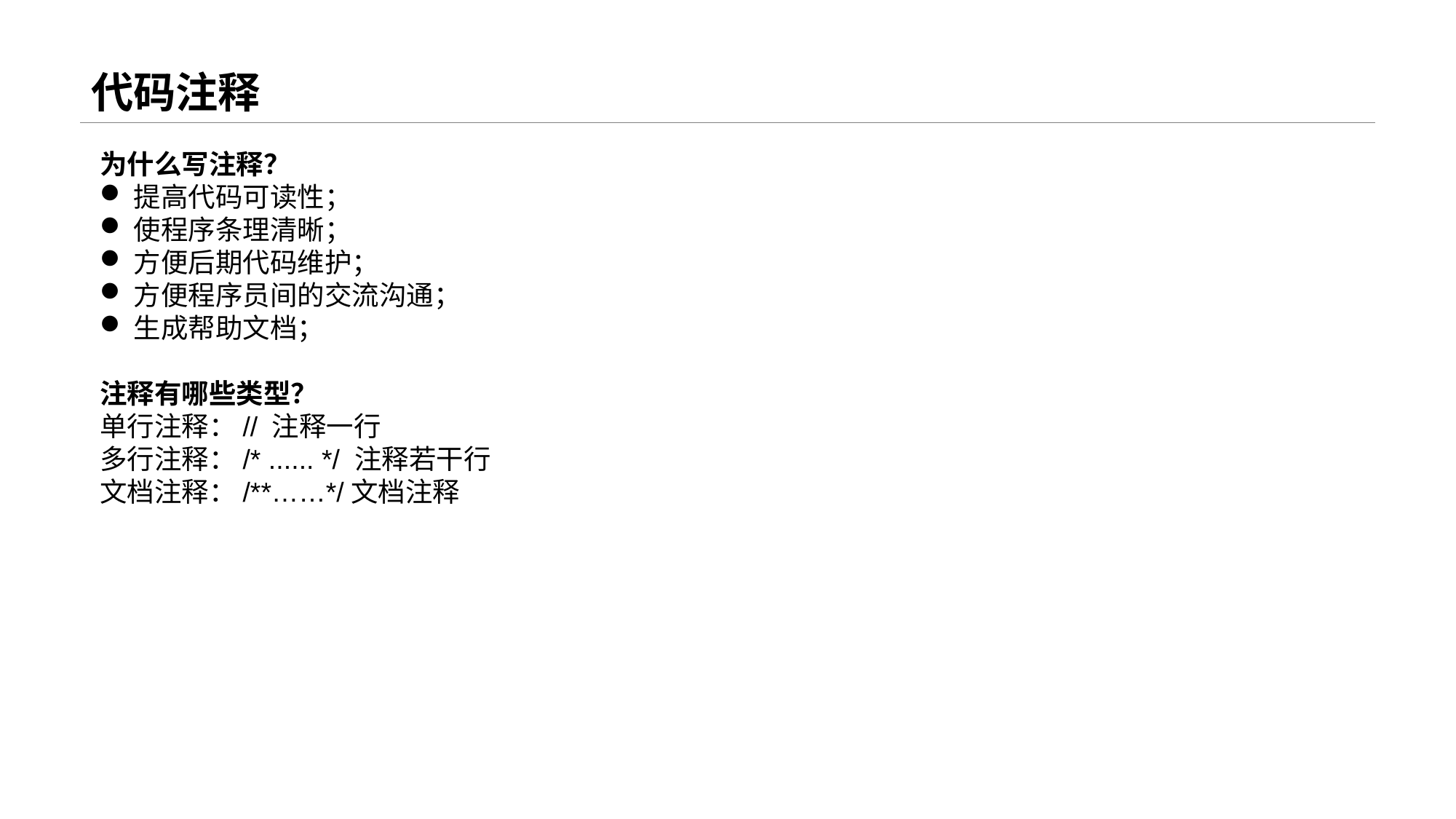

# 代码注释
为什么写注释？
提高代码可读性；
使程序条理清晰；
方便后期代码维护；
方便程序员间的交流沟通；
生成帮助文档；

注释有哪些类型？
单行注释：// 注释一行
多行注释：/* ...... */ 注释若干行
文档注释：/**……*/文档注释
24